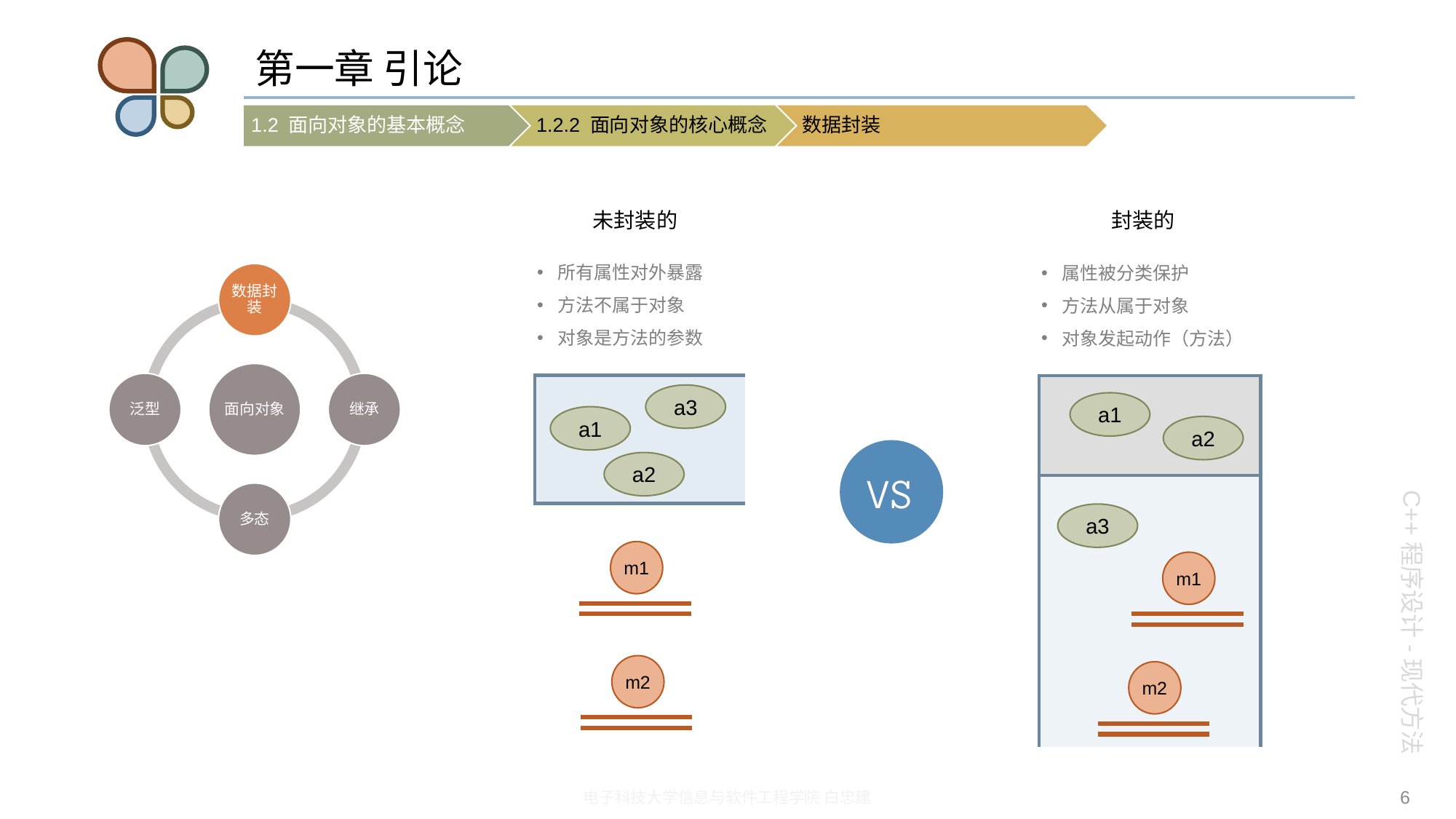

# 第一章 引论
1.2 面向对象的基本概念
1.2.2 面向对象的核心概念
数据封装
未封装的
封装的
所有属性对外暴露
方法不属于对象
对象是方法的参数
属性被分类保护
方法从属于对象
对象发起动作（方法）
面向对象
数据封装
继承
多态
泛型

a3
a1
a2
m1
m2

a1
a2

a3
m1
m2
VS
6